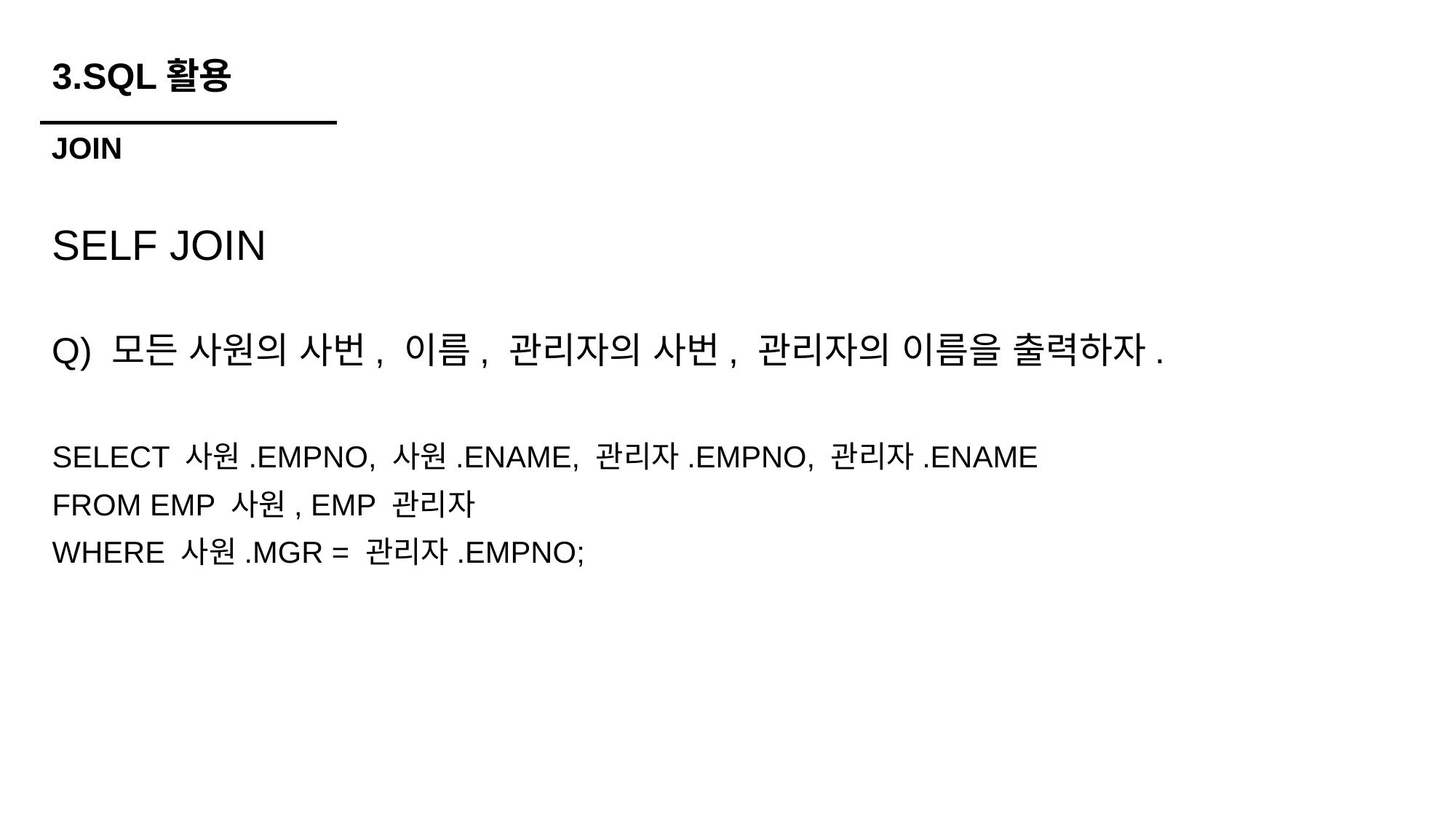

# 3.SQL활용
JOIN
SELF JOIN

Q) 모든 사원의 사번, 이름, 관리자의 사번, 관리자의 이름을 출력하자.

SELECT 사원.EMPNO, 사원.ENAME, 관리자.EMPNO, 관리자.ENAME
FROM EMP 사원, EMP 관리자
WHERE 사원.MGR = 관리자.EMPNO;